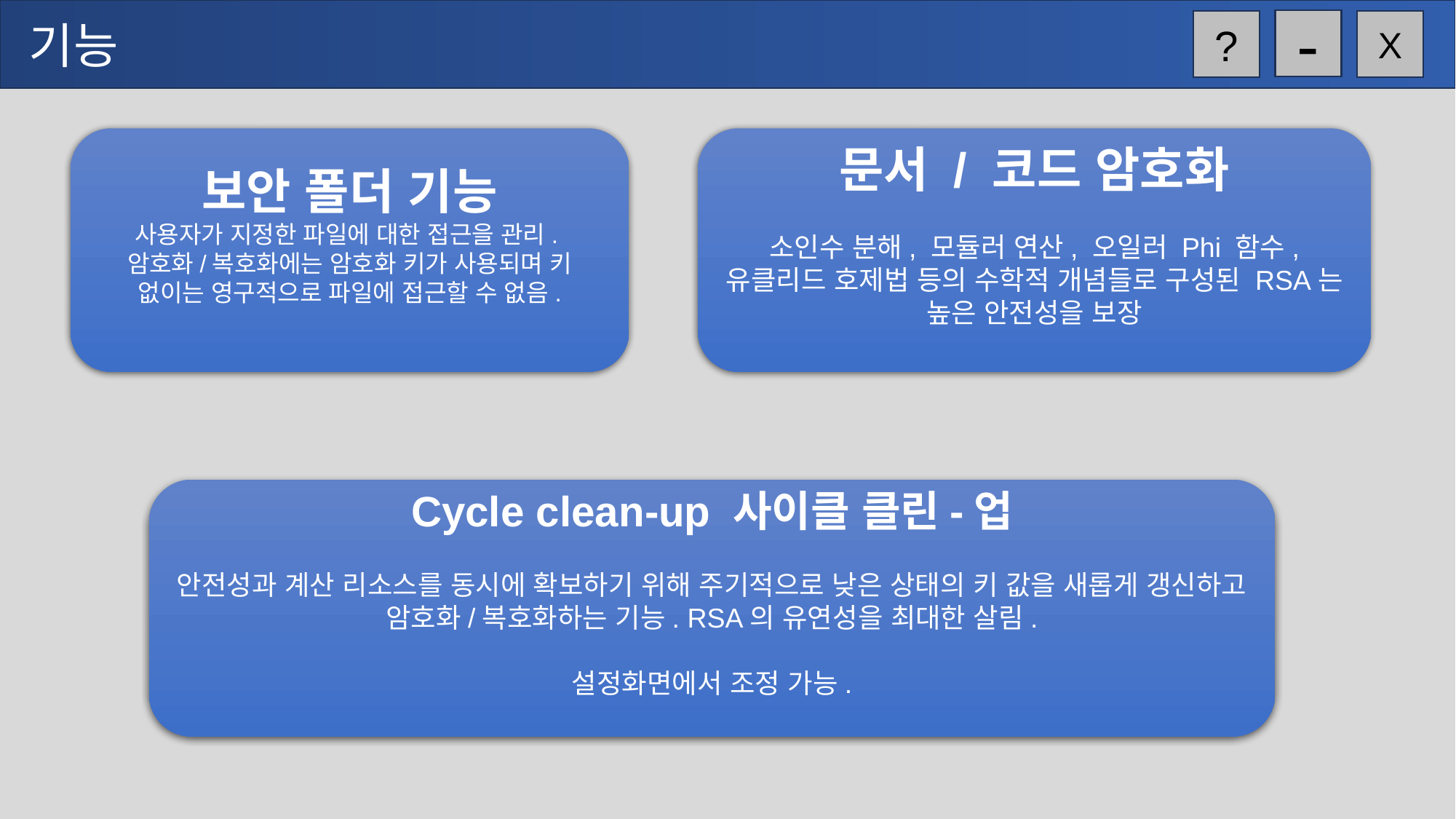

기능
-
?
X
보안 폴더 기능
사용자가 지정한 파일에 대한 접근을 관리.
암호화/복호화에는 암호화 키가 사용되며 키 없이는 영구적으로 파일에 접근할 수 없음.

문서 / 코드 암호화

소인수 분해, 모듈러 연산, 오일러 Phi 함수, 유클리드 호제법 등의 수학적 개념들로 구성된 RSA는 높은 안전성을 보장

Cycle clean-up 사이클 클린-업

안전성과 계산 리소스를 동시에 확보하기 위해 주기적으로 낮은 상태의 키 값을 새롭게 갱신하고 암호화/복호화하는 기능. RSA의 유연성을 최대한 살림.

설정화면에서 조정 가능.